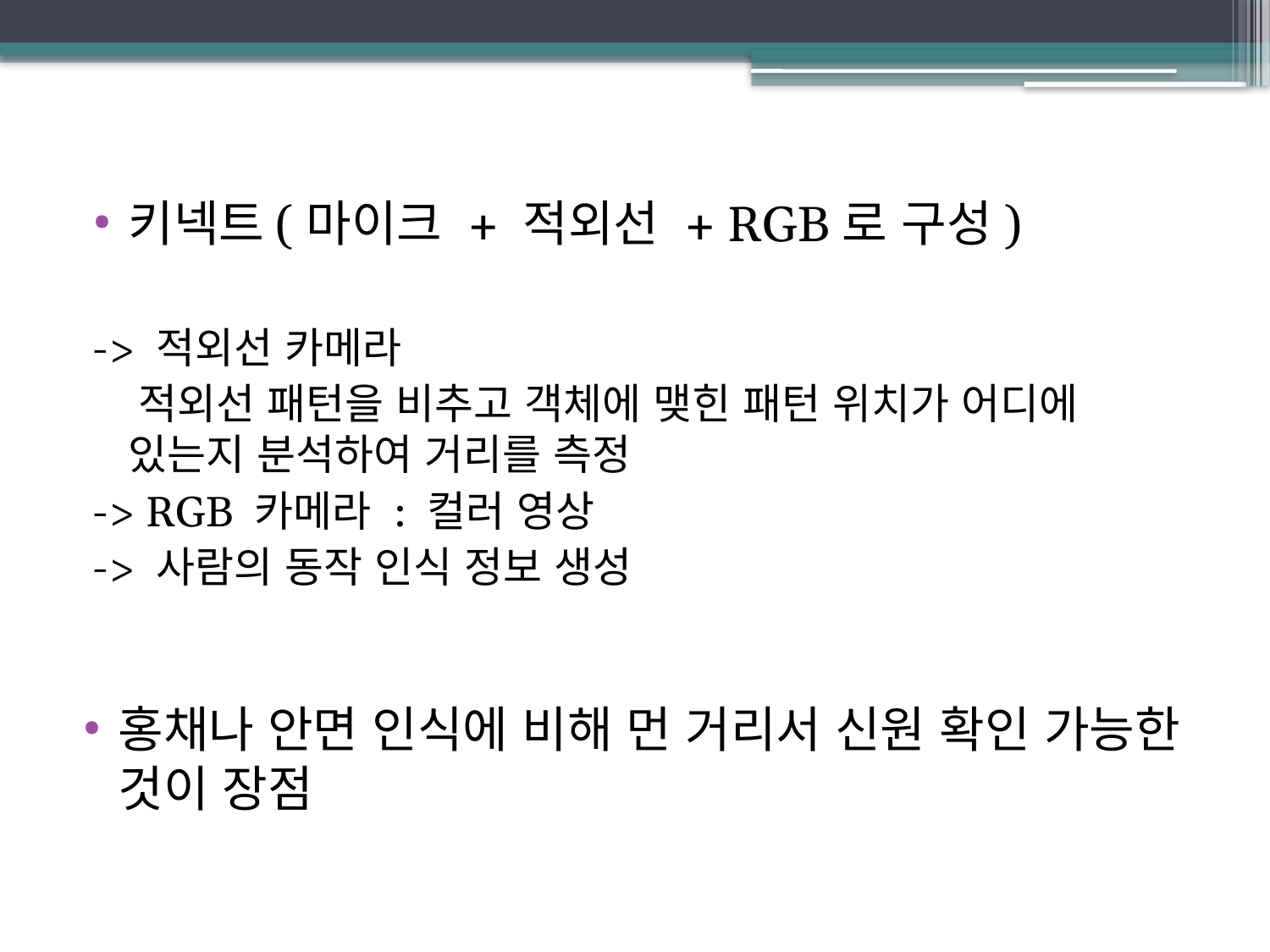

키넥트(마이크 + 적외선 + RGB로 구성)

-> 적외선 카메라
   적외선 패턴을 비추고 객체에 맺힌 패턴 위치가 어디에 있는지 분석하여 거리를 측정
-> RGB 카메라 : 컬러 영상
-> 사람의 동작 인식 정보 생성

홍채나 안면 인식에 비해 먼 거리서 신원 확인 가능한 것이 장점